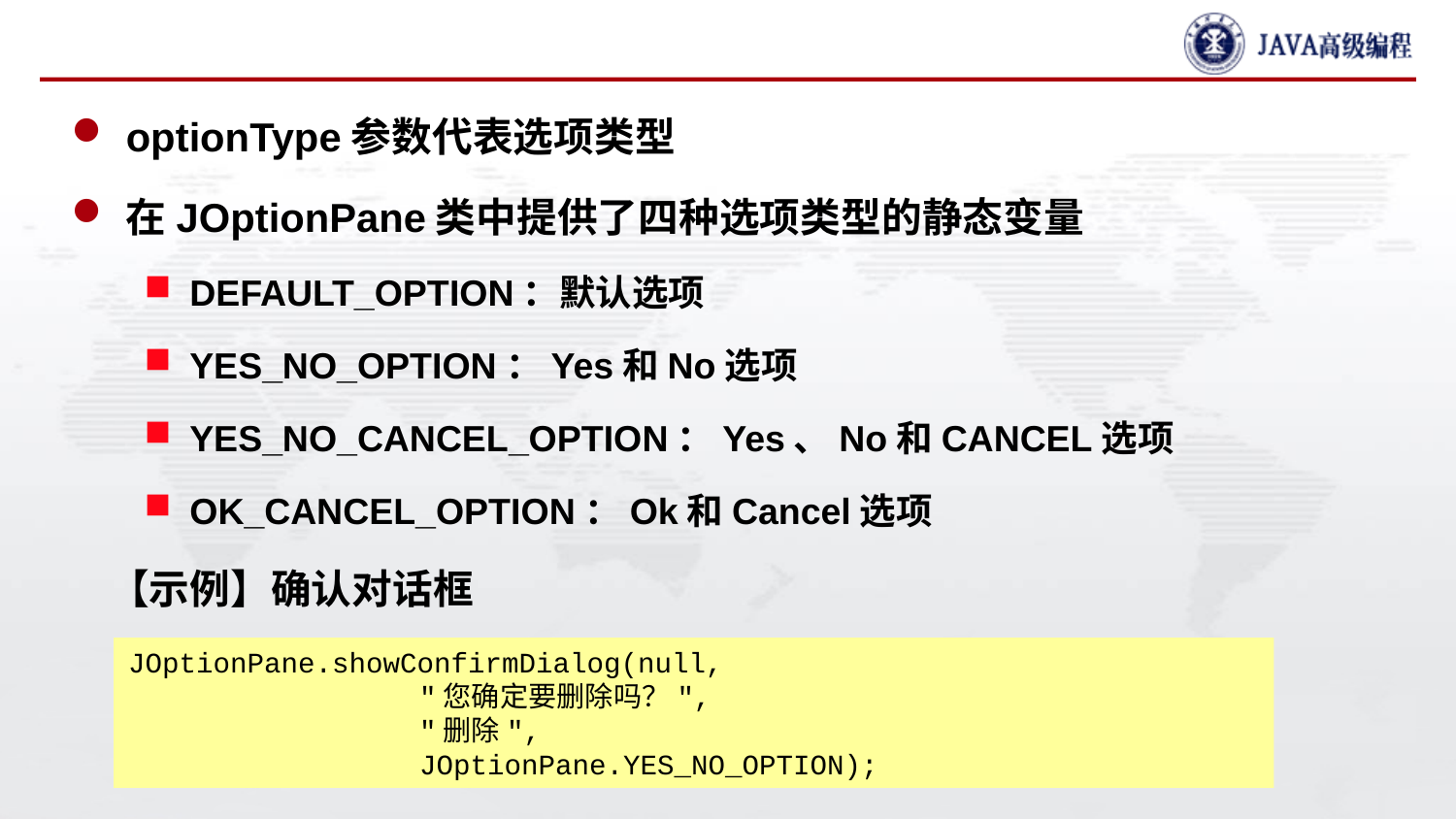

#
optionType参数代表选项类型
在JOptionPane类中提供了四种选项类型的静态变量
DEFAULT_OPTION：默认选项
YES_NO_OPTION：Yes和No选项
YES_NO_CANCEL_OPTION：Yes、No和CANCEL选项
OK_CANCEL_OPTION：Ok和Cancel选项
   【示例】确认对话框

JOptionPane.showConfirmDialog(null,
		"您确定要删除吗？",
		"删除",
		JOptionPane.YES_NO_OPTION);